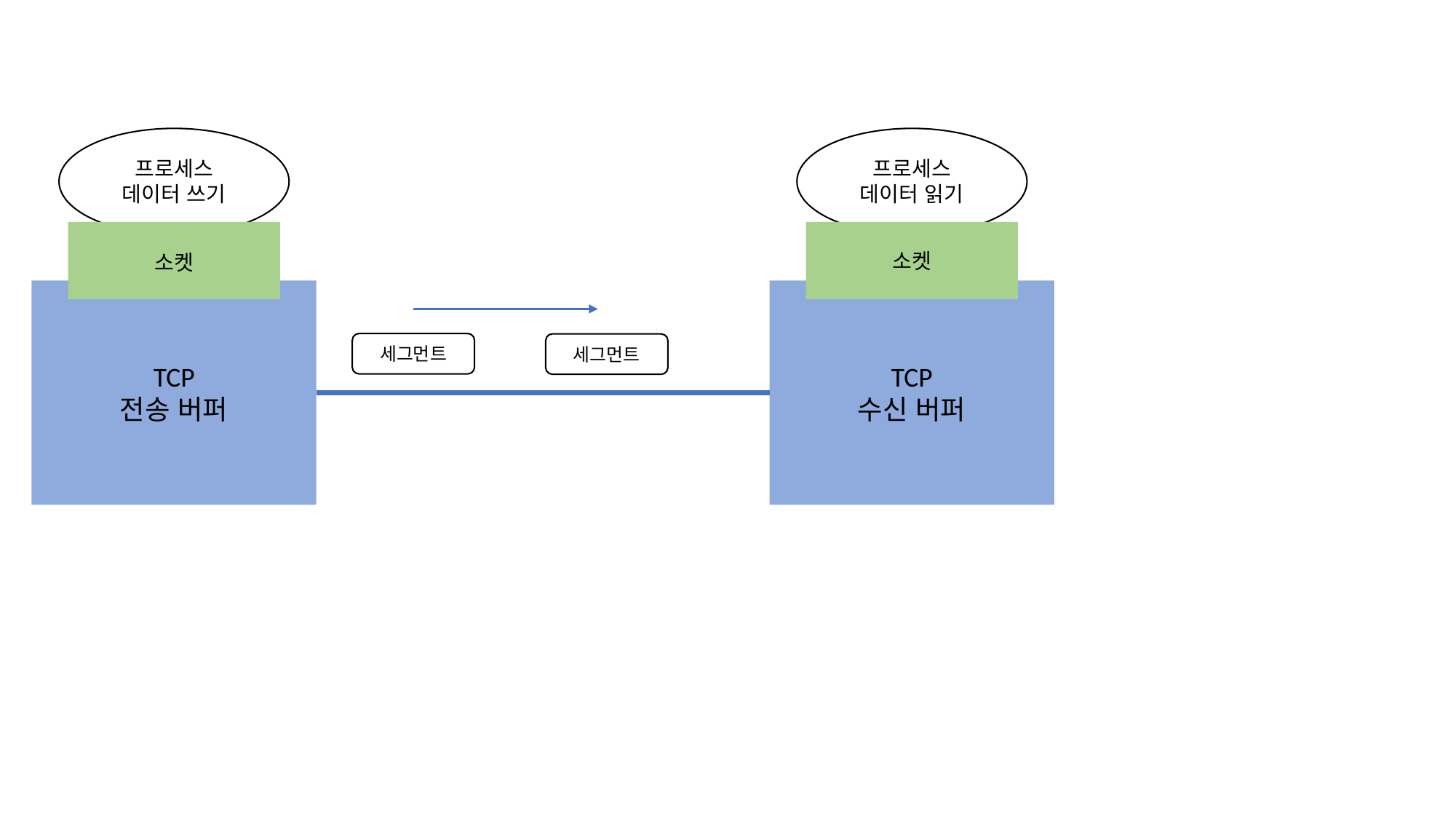

프로세스
데이터 쓰기
프로세스
데이터 읽기

소켓
소켓

세그먼트
세그먼트
TCP
전송 버퍼
TCP
수신 버퍼